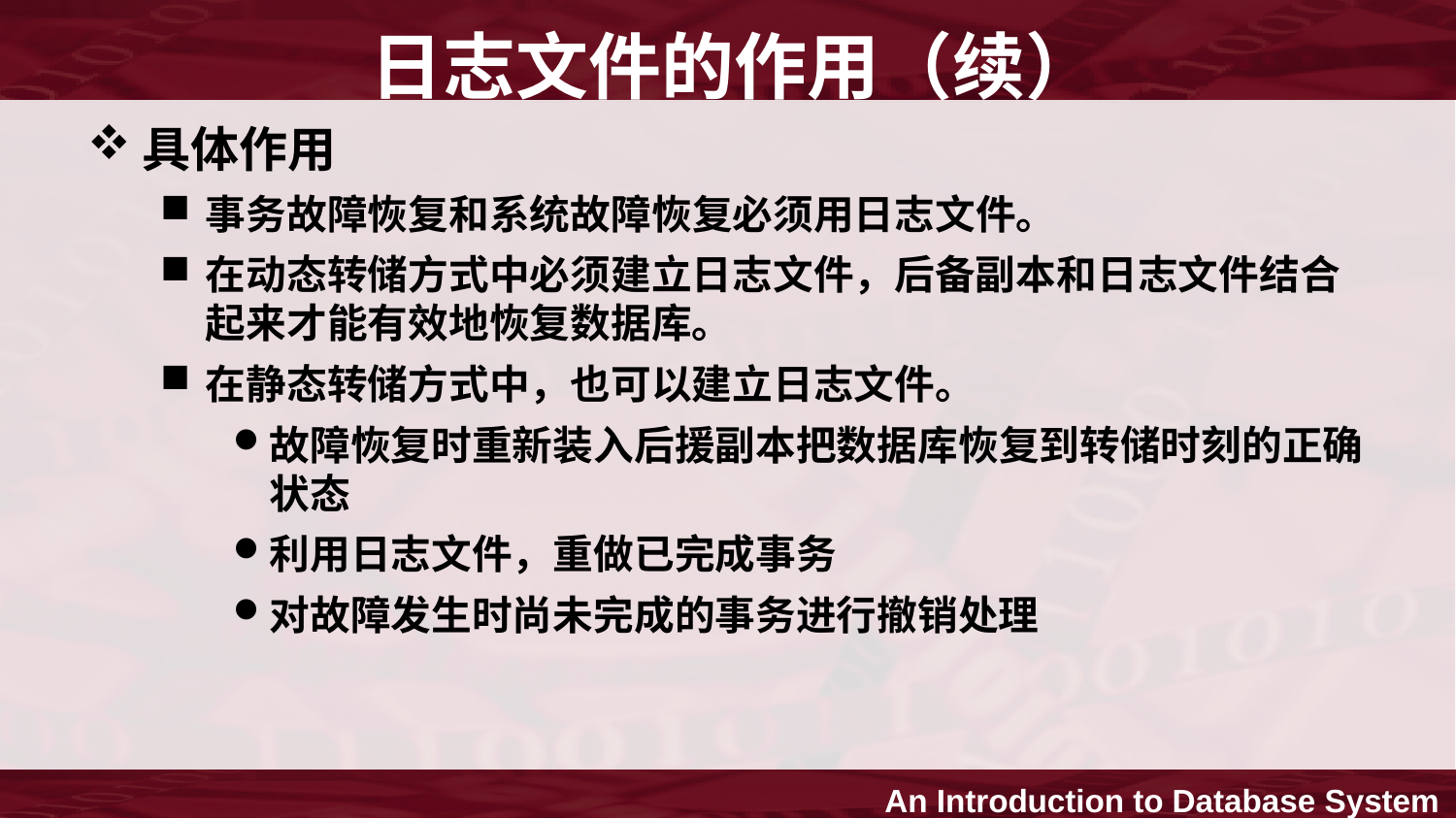

日志文件的作用（续）
具体作用
事务故障恢复和系统故障恢复必须用日志文件。
在动态转储方式中必须建立日志文件，后备副本和日志文件结合起来才能有效地恢复数据库。
在静态转储方式中，也可以建立日志文件。
故障恢复时重新装入后援副本把数据库恢复到转储时刻的正确状态
利用日志文件，重做已完成事务
对故障发生时尚未完成的事务进行撤销处理